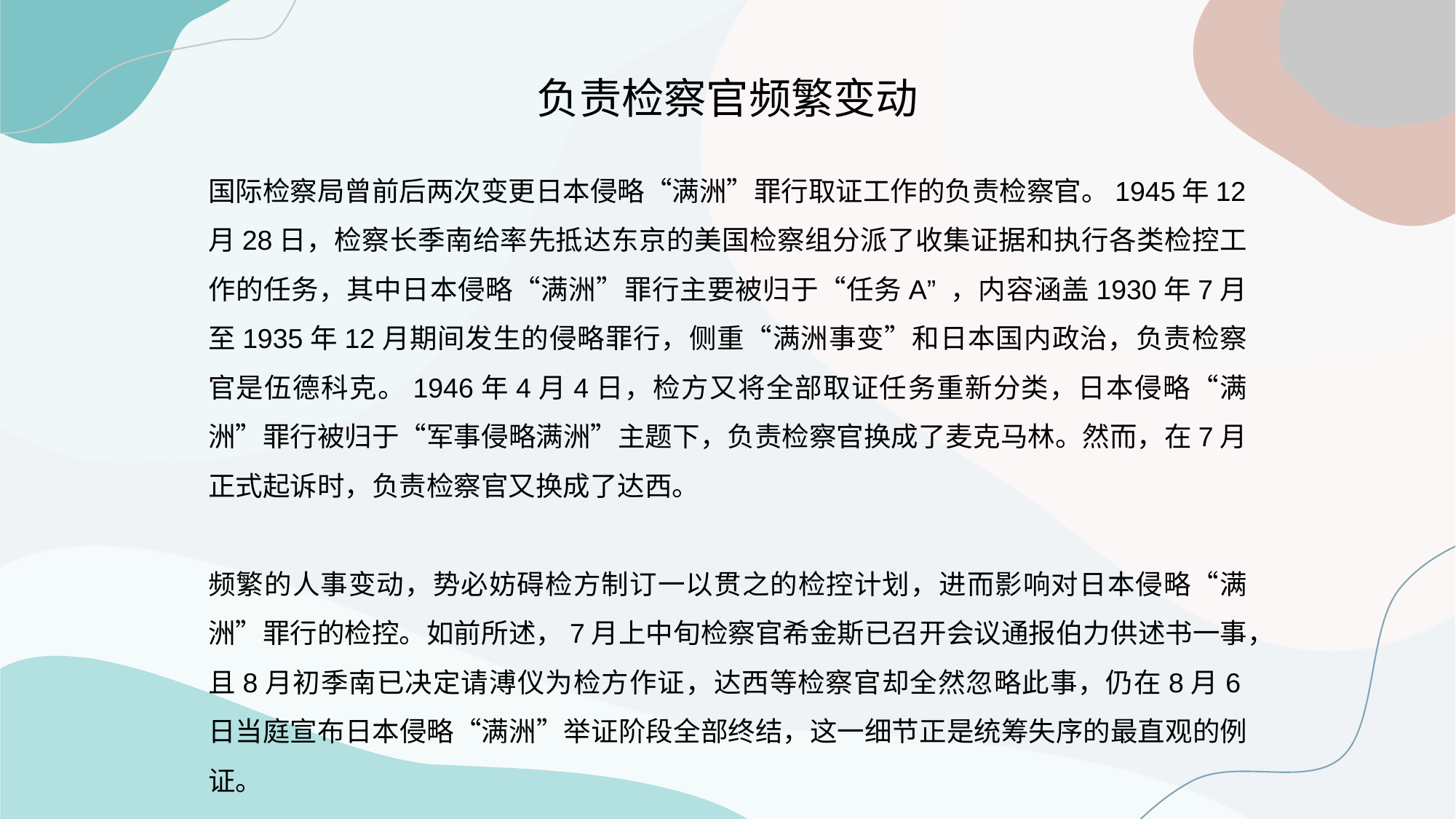

负责检察官频繁变动
国际检察局曾前后两次变更日本侵略“满洲”罪行取证工作的负责检察官。1945年12月28日，检察长季南给率先抵达东京的美国检察组分派了收集证据和执行各类检控工作的任务，其中日本侵略“满洲”罪行主要被归于“任务A” ，内容涵盖1930年7月至1935年12月期间发生的侵略罪行，侧重“满洲事变”和日本国内政治，负责检察官是伍德科克。1946年4月4日，检方又将全部取证任务重新分类，日本侵略“满洲”罪行被归于“军事侵略满洲”主题下，负责检察官换成了麦克马林。然而，在7月正式起诉时，负责检察官又换成了达西。

频繁的人事变动，势必妨碍检方制订一以贯之的检控计划，进而影响对日本侵略“满洲”罪行的检控。如前所述，7月上中旬检察官希金斯已召开会议通报伯力供述书一事，且8月初季南已决定请溥仪为检方作证，达西等检察官却全然忽略此事，仍在8月6日当庭宣布日本侵略“满洲”举证阶段全部终结，这一细节正是统筹失序的最直观的例证。